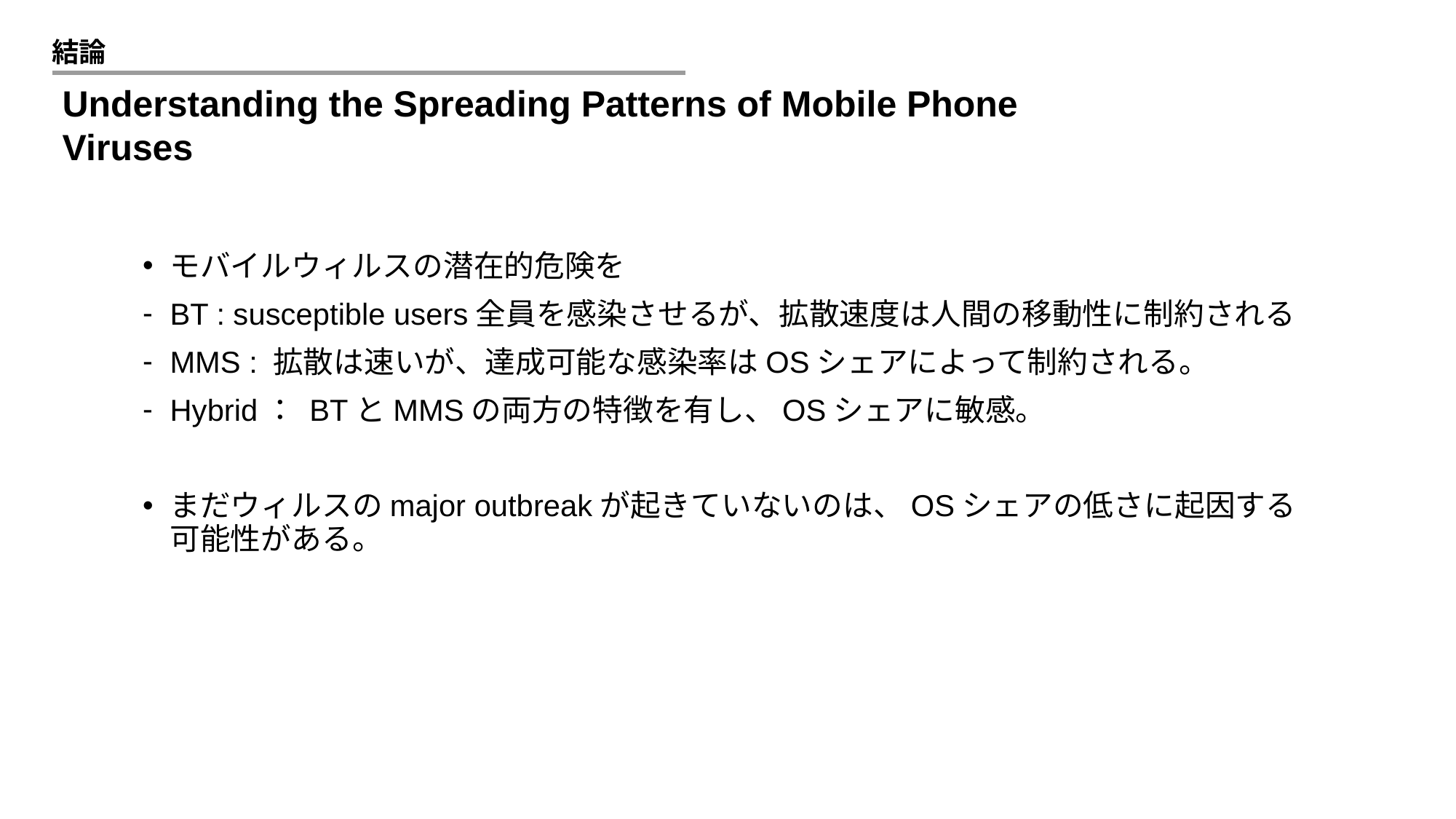

結論
Understanding the Spreading Patterns of Mobile Phone Viruses
モバイルウィルスの潜在的危険を
BT : susceptible users全員を感染させるが、拡散速度は人間の移動性に制約される
MMS : 拡散は速いが、達成可能な感染率はOSシェアによって制約される。
Hybrid： BTとMMSの両方の特徴を有し、OSシェアに敏感。

まだウィルスのmajor outbreakが起きていないのは、OSシェアの低さに起因する可能性がある。